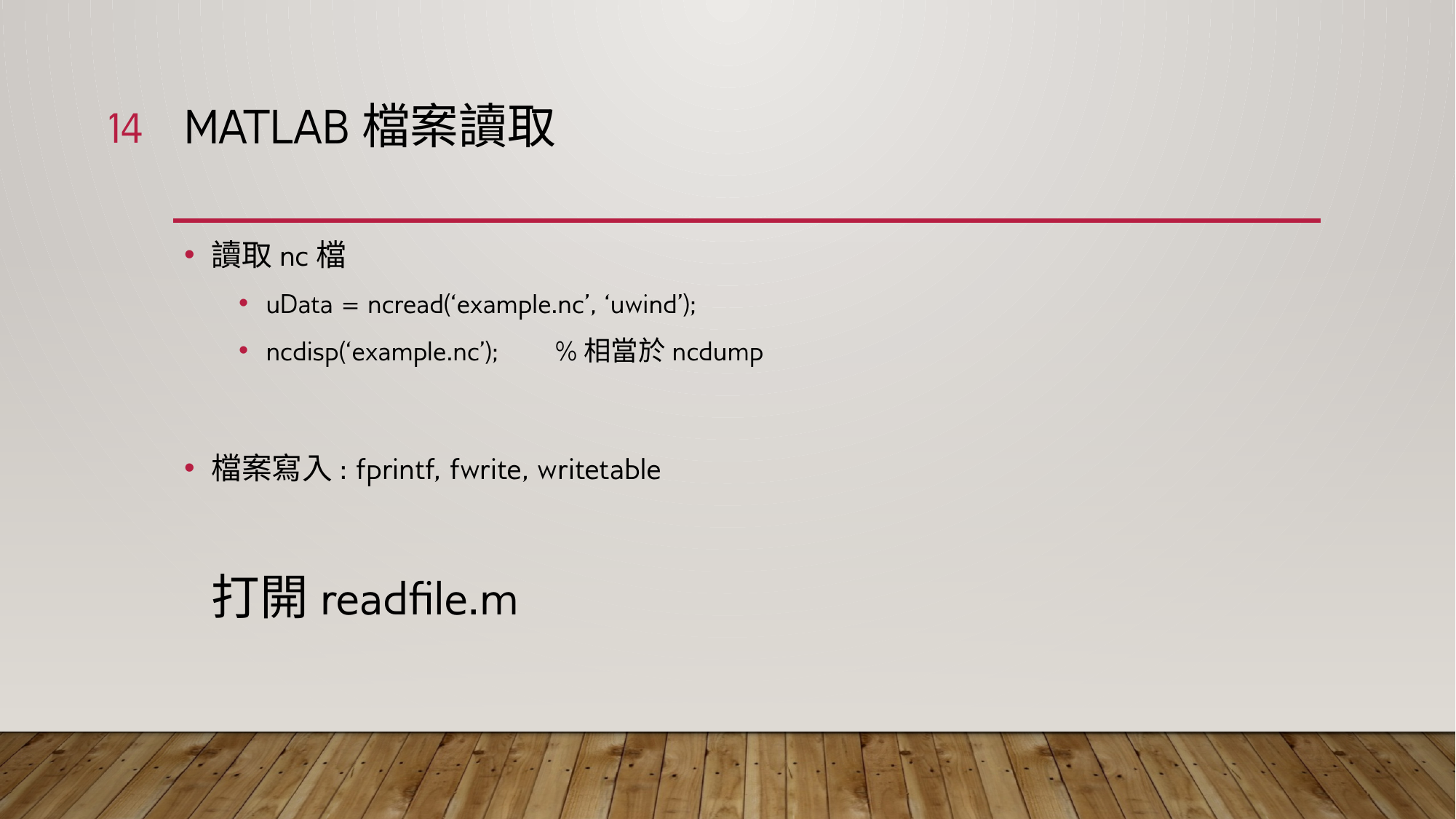

14
# MATLAB檔案讀取
讀取nc檔
uData = ncread(‘example.nc’, ‘uwind’);
ncdisp(‘example.nc’);       %相當於ncdump

檔案寫入: fprintf, fwrite, writetable
打開readfile.m